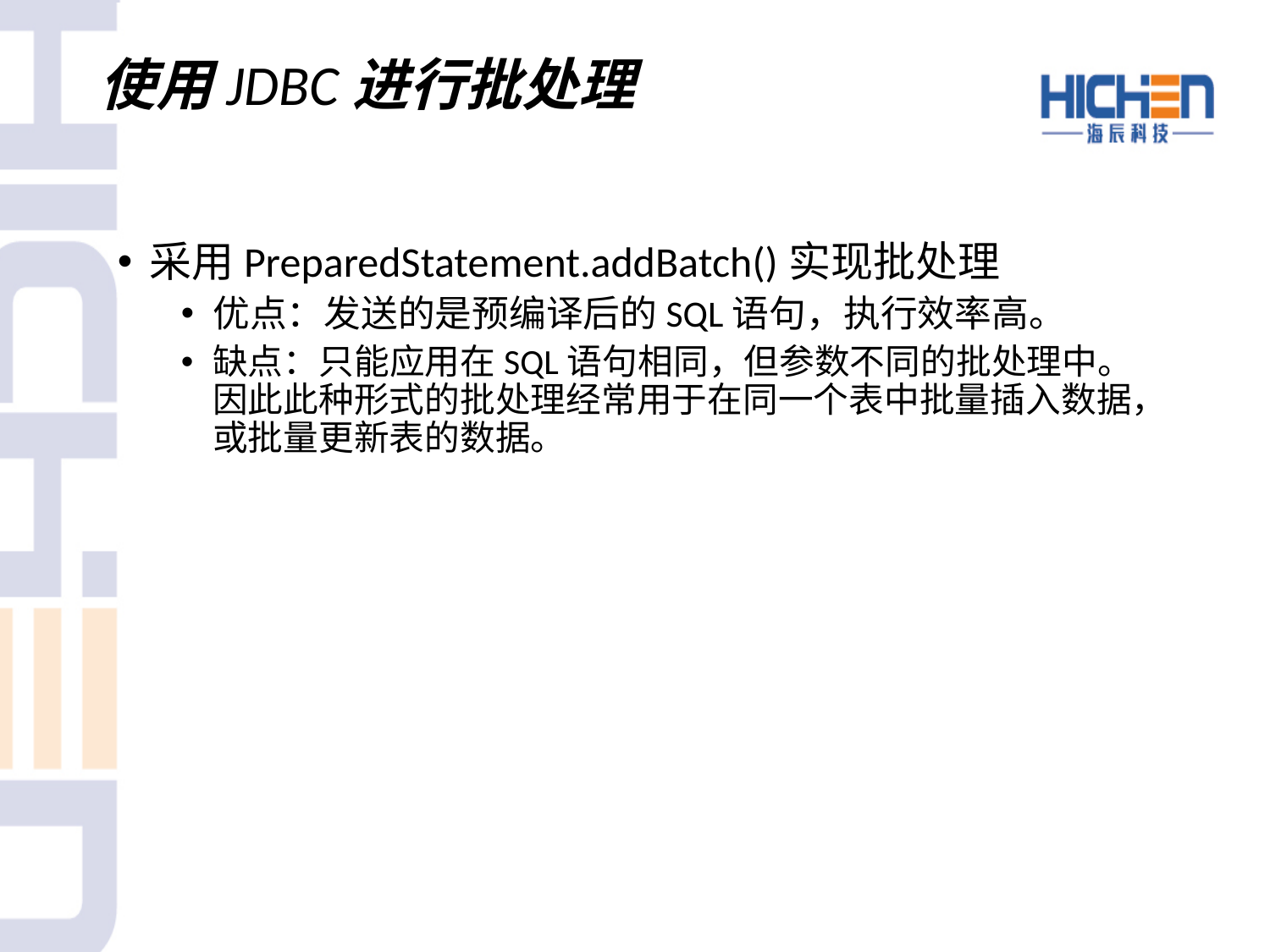

# 使用JDBC进行批处理
采用PreparedStatement.addBatch()实现批处理
优点：发送的是预编译后的SQL语句，执行效率高。
缺点：只能应用在SQL语句相同，但参数不同的批处理中。因此此种形式的批处理经常用于在同一个表中批量插入数据，或批量更新表的数据。